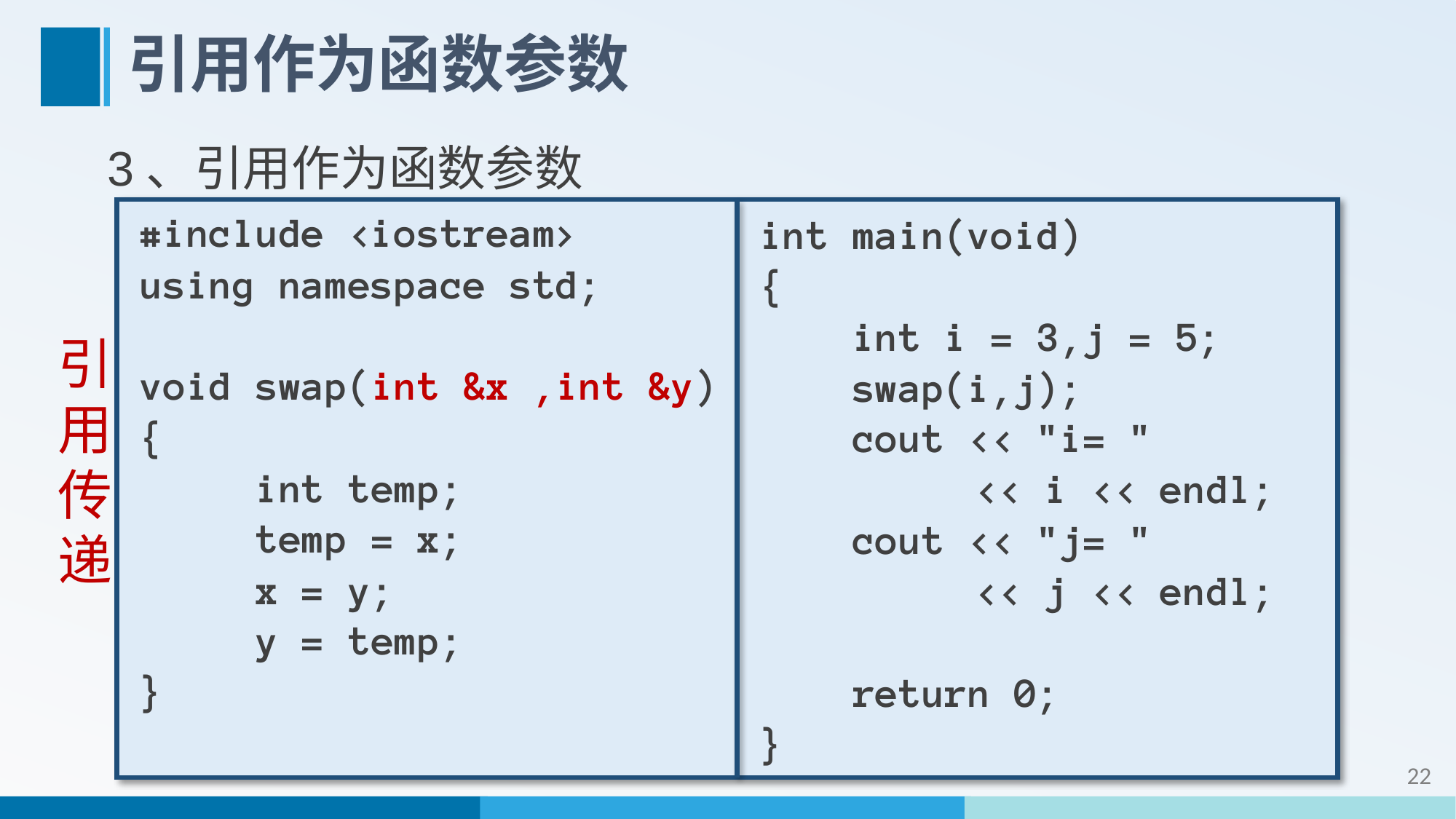

# 引用作为函数参数
3、引用作为函数参数

#include <iostream>
using namespace std;

void swap(int &x ,int &y)
{
     int temp;
     temp = x;
     x = y;
     y = temp;
}
int main(void)
{
    int i = 3,j = 5;
    swap(i,j);
    cout << "i= "
        << i << endl;
    cout << "j= "
        << j << endl;

    return 0;
}
引
用
传
递